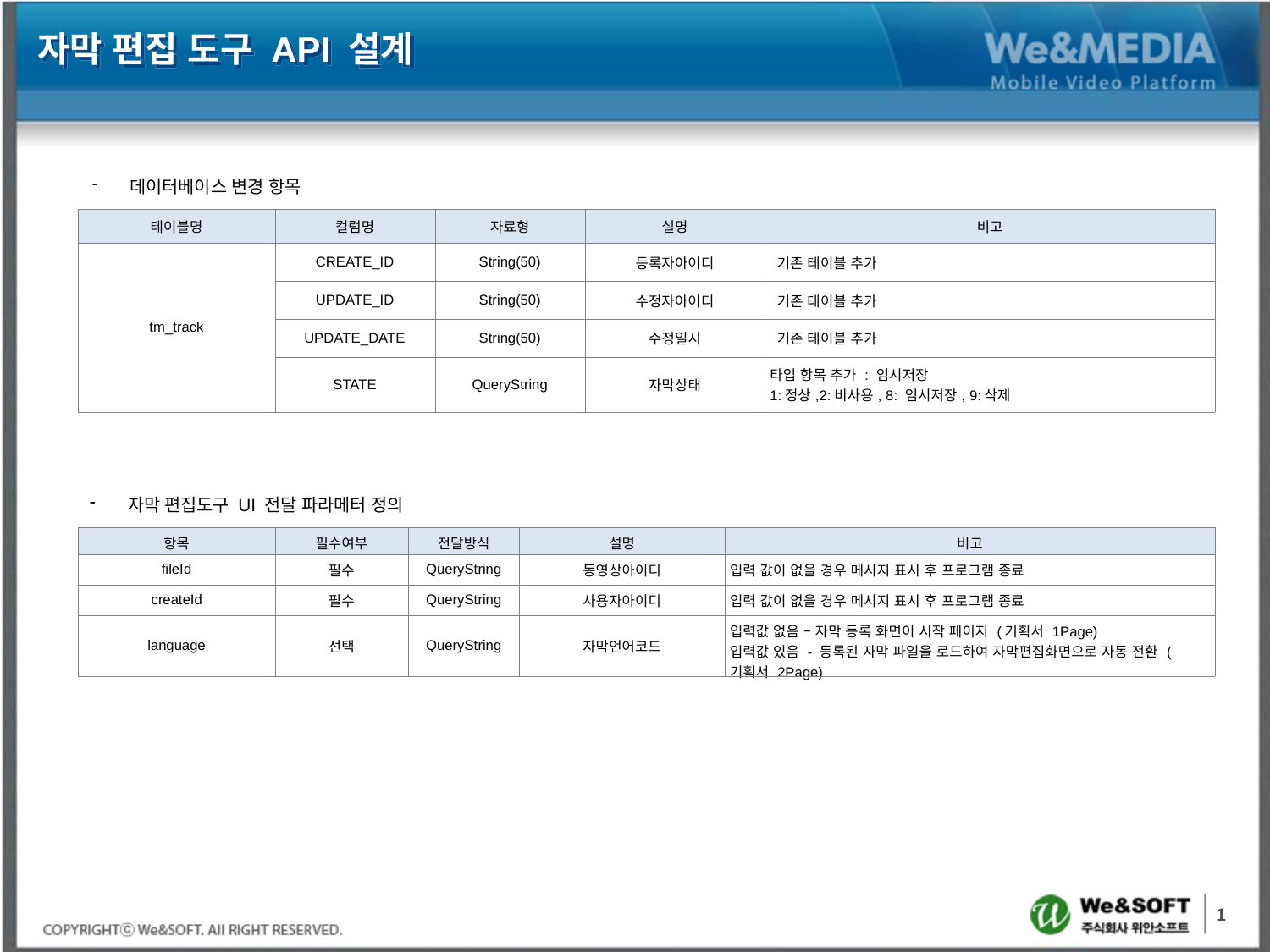

자막 편집 도구 API 설계
 데이터베이스 변경 항목
| 테이블명 | 컬럼명 | 자료형 | 설명 | 비고 |
| --- | --- | --- | --- | --- |
| tm\_track | CREATE\_ID | String(50) | 등록자아이디 | 기존 테이블 추가 |
|  | UPDATE\_ID | String(50) | 수정자아이디 | 기존 테이블 추가 |
|  | UPDATE\_DATE | String(50) | 수정일시 | 기존 테이블 추가 |
|  | STATE | QueryString | 자막상태 | 타입 항목 추가 : 임시저장 1:정상,2:비사용, 8: 임시저장, 9:삭제 |
 자막 편집도구 UI 전달 파라메터 정의
| 항목 | 필수여부 | 전달방식 | 설명 | 비고 |
| --- | --- | --- | --- | --- |
| fileId | 필수 | QueryString | 동영상아이디 | 입력 값이 없을 경우 메시지 표시 후 프로그램 종료 |
| createId | 필수 | QueryString | 사용자아이디 | 입력 값이 없을 경우 메시지 표시 후 프로그램 종료 |
| language | 선택 | QueryString | 자막언어코드 | 입력값 없음 – 자막 등록 화면이 시작 페이지 (기획서 1Page) 입력값 있음 - 등록된 자막 파일을 로드하여 자막편집화면으로 자동 전환 (기획서 2Page) |